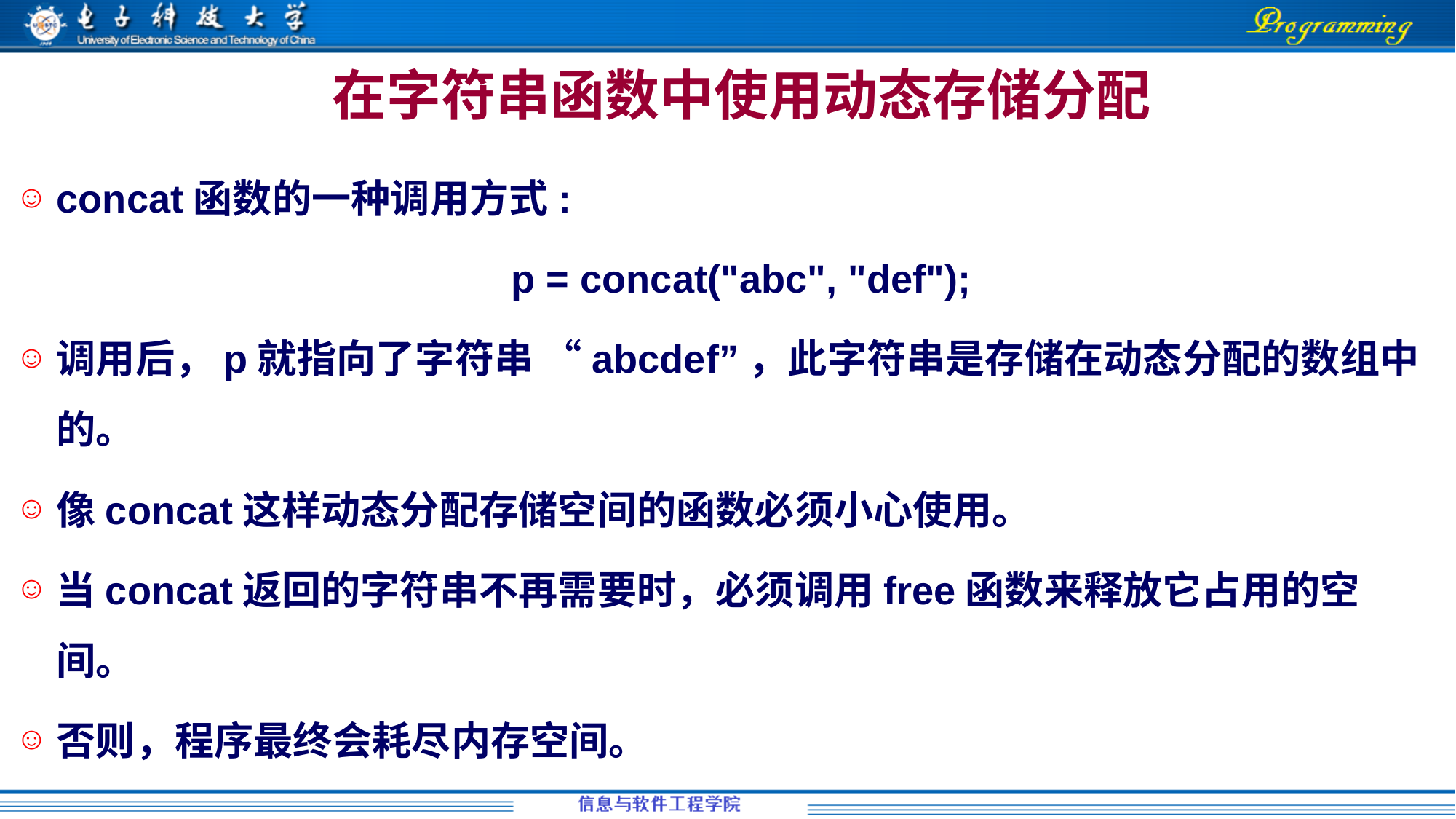

# 在字符串函数中使用动态存储分配
concat函数的一种调用方式:
	p = concat("abc", "def");
调用后，p就指向了字符串 “abcdef”，此字符串是存储在动态分配的数组中的。
像concat这样动态分配存储空间的函数必须小心使用。
当concat返回的字符串不再需要时，必须调用free函数来释放它占用的空间。
否则，程序最终会耗尽内存空间。